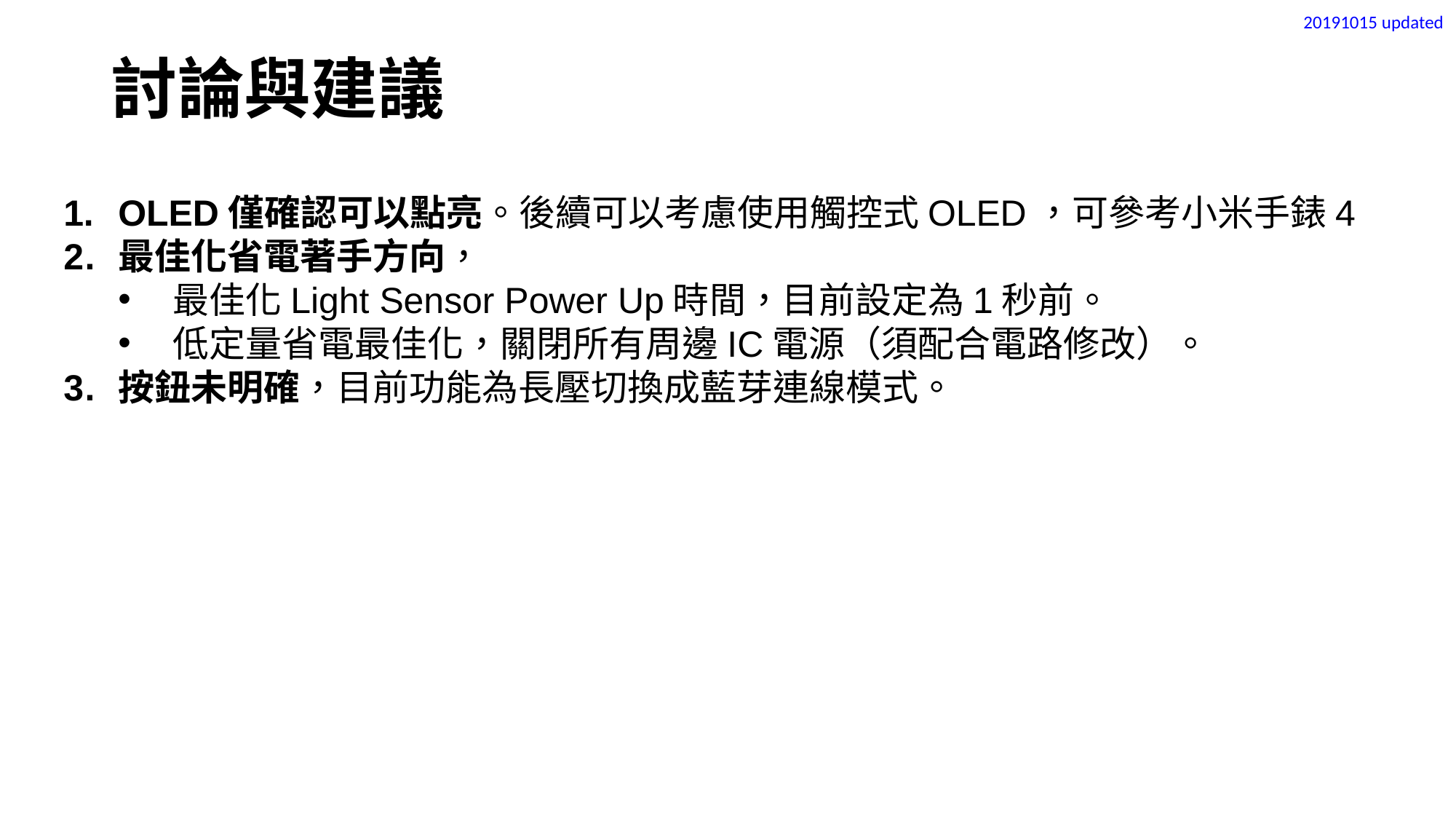

20191015 updated
# 討論與建議
OLED僅確認可以點亮。後續可以考慮使用觸控式OLED，可參考小米手錶4
最佳化省電著手方向，
最佳化Light Sensor Power Up時間，目前設定為1秒前。
低定量省電最佳化，關閉所有周邊IC電源（須配合電路修改）。
按鈕未明確，目前功能為長壓切換成藍芽連線模式。